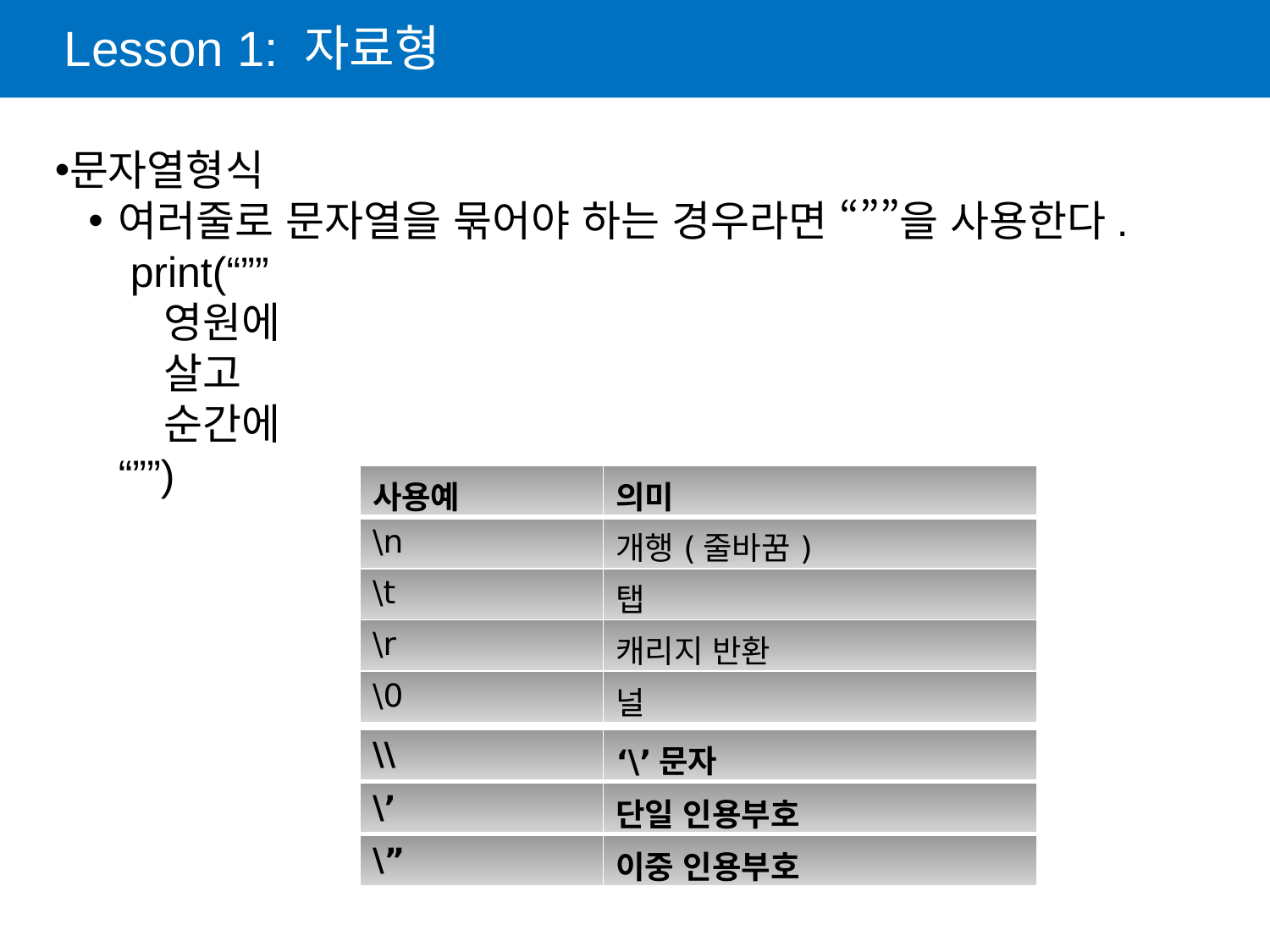

# Lesson 1: 자료형
문자열형식
여러줄로 문자열을 묶어야 하는 경우라면 “””을 사용한다.
 print(“””
   영원에
   살고
   순간에
“””)

| 사용예 | 의미 |
| --- | --- |
| \n | 개행(줄바꿈) |
| \t | 탭 |
| \r | 캐리지 반환 |
| \0 | 널 |
| \\ | ‘\’문자 |
| --- | --- |
| \’ | 단일 인용부호 |
| --- | --- |
| \” | 이중 인용부호 |
| --- | --- |